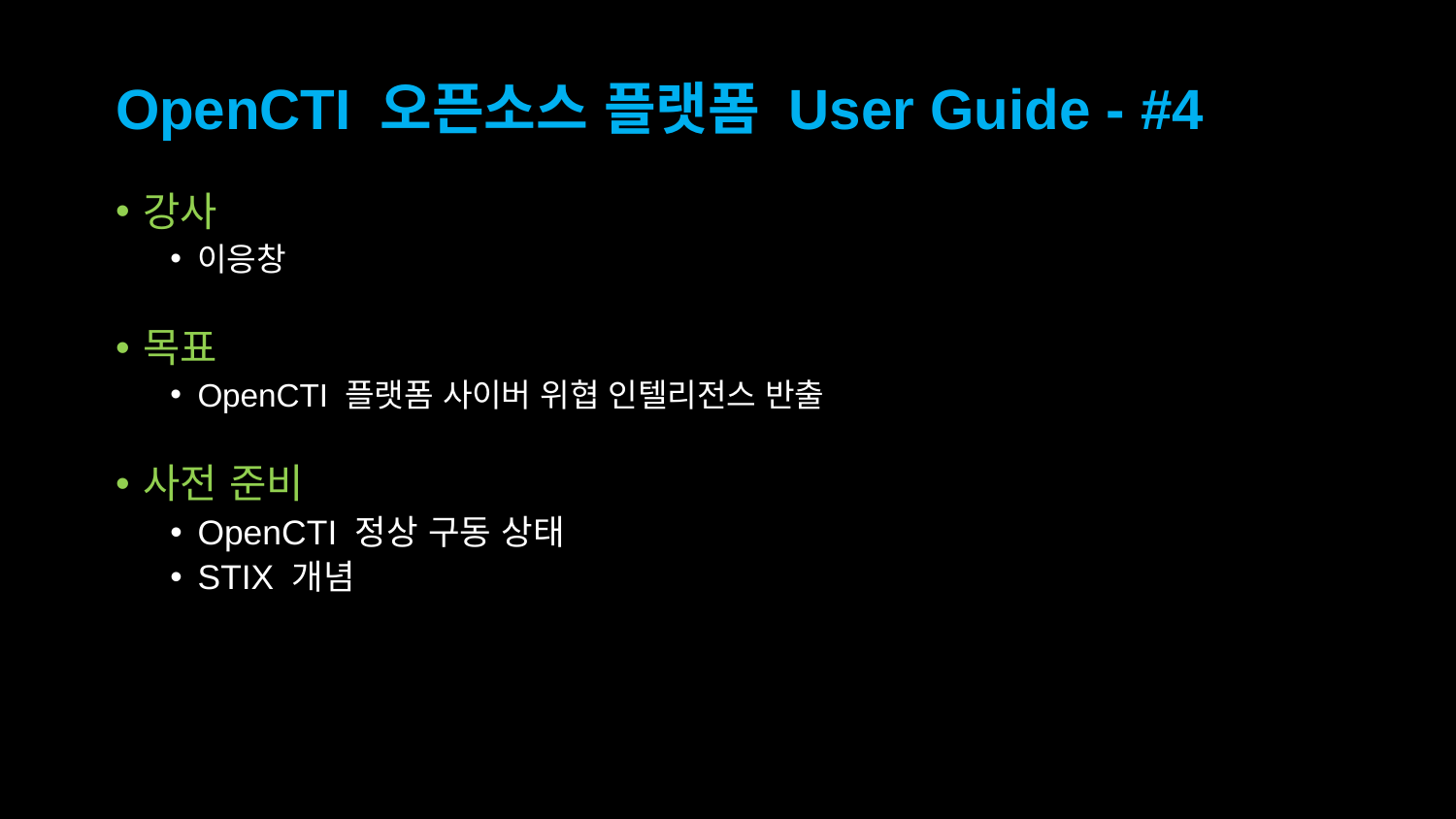

# OpenCTI 오픈소스 플랫폼 User Guide - #4
강사
이응창
목표
OpenCTI 플랫폼 사이버 위협 인텔리전스 반출
사전 준비
OpenCTI 정상 구동 상태
STIX 개념